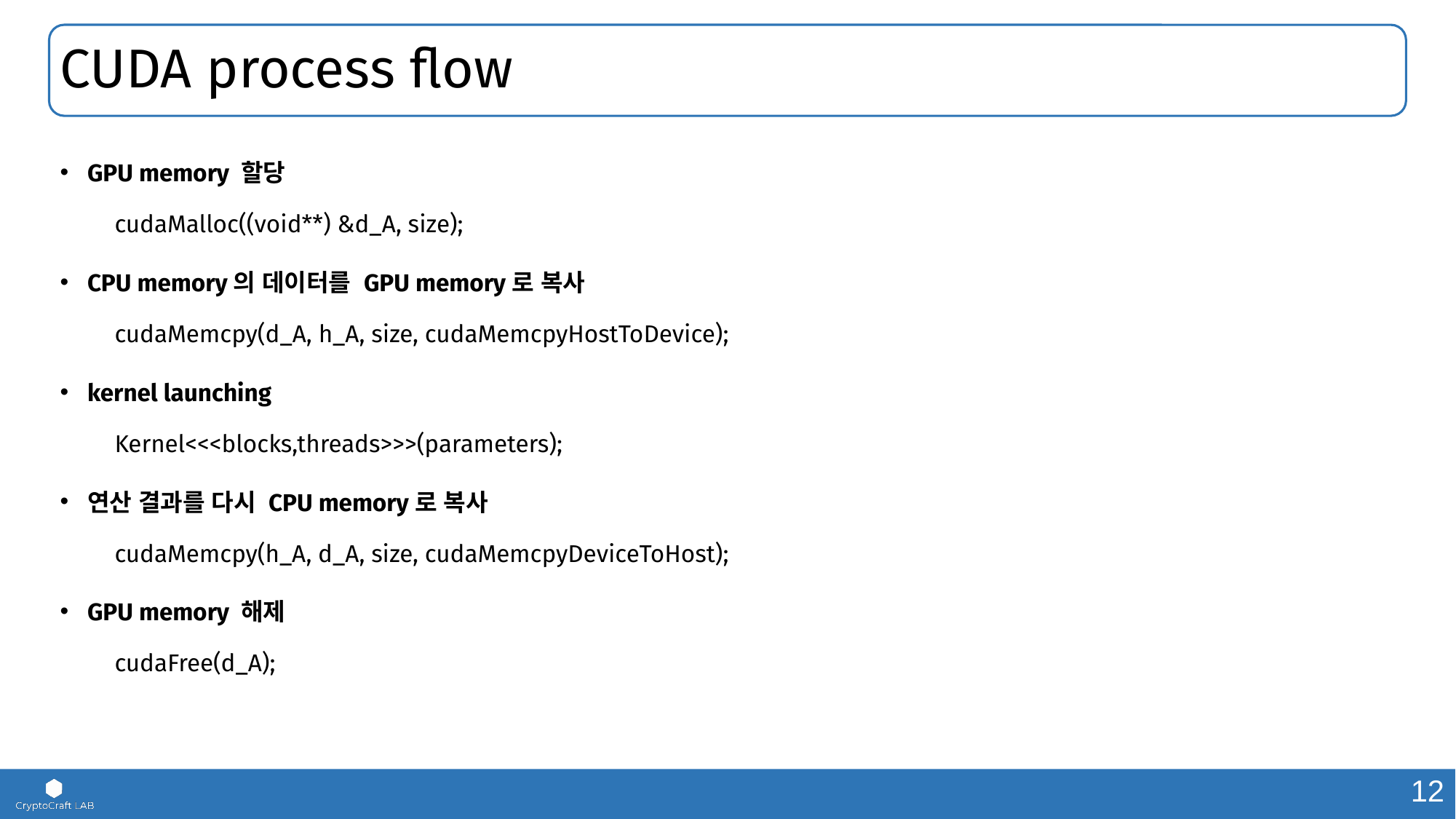

# CUDA process flow
GPU memory 할당
cudaMalloc((void**) &d_A, size);
CPU memory의 데이터를 GPU memory로 복사
cudaMemcpy(d_A, h_A, size, cudaMemcpyHostToDevice);
kernel launching
Kernel<<<blocks,threads>>>(parameters);
연산 결과를 다시 CPU memory로 복사
cudaMemcpy(h_A, d_A, size, cudaMemcpyDeviceToHost);
GPU memory 해제
cudaFree(d_A);